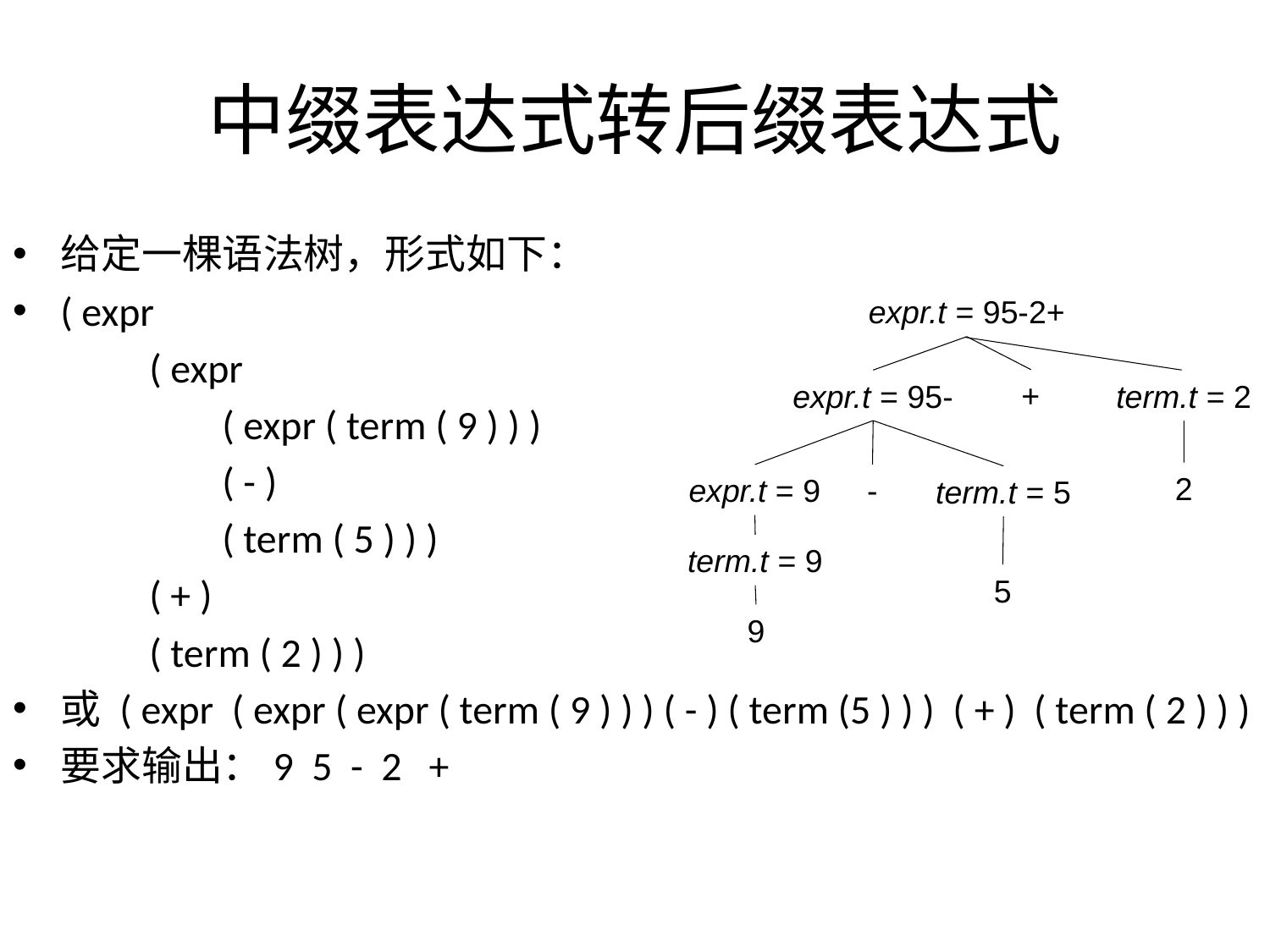

# 中缀表达式转后缀表达式
给定一棵语法树，形式如下：
( expr
               ( expr
                       ( expr ( term ( 9 ) ) )
                       ( - )
                       ( term ( 5 ) ) )
               ( + )
               ( term ( 2 ) ) )
或 ( expr  ( expr ( expr ( term ( 9 ) ) ) ( - ) ( term (5 ) ) )  ( + )  ( term ( 2 ) ) )
要求输出：9  5  -  2   +
expr.t = 95-2+
+
expr.t = 95-
term.t = 2
2
expr.t = 9
-
term.t = 5
term.t = 9
5
9